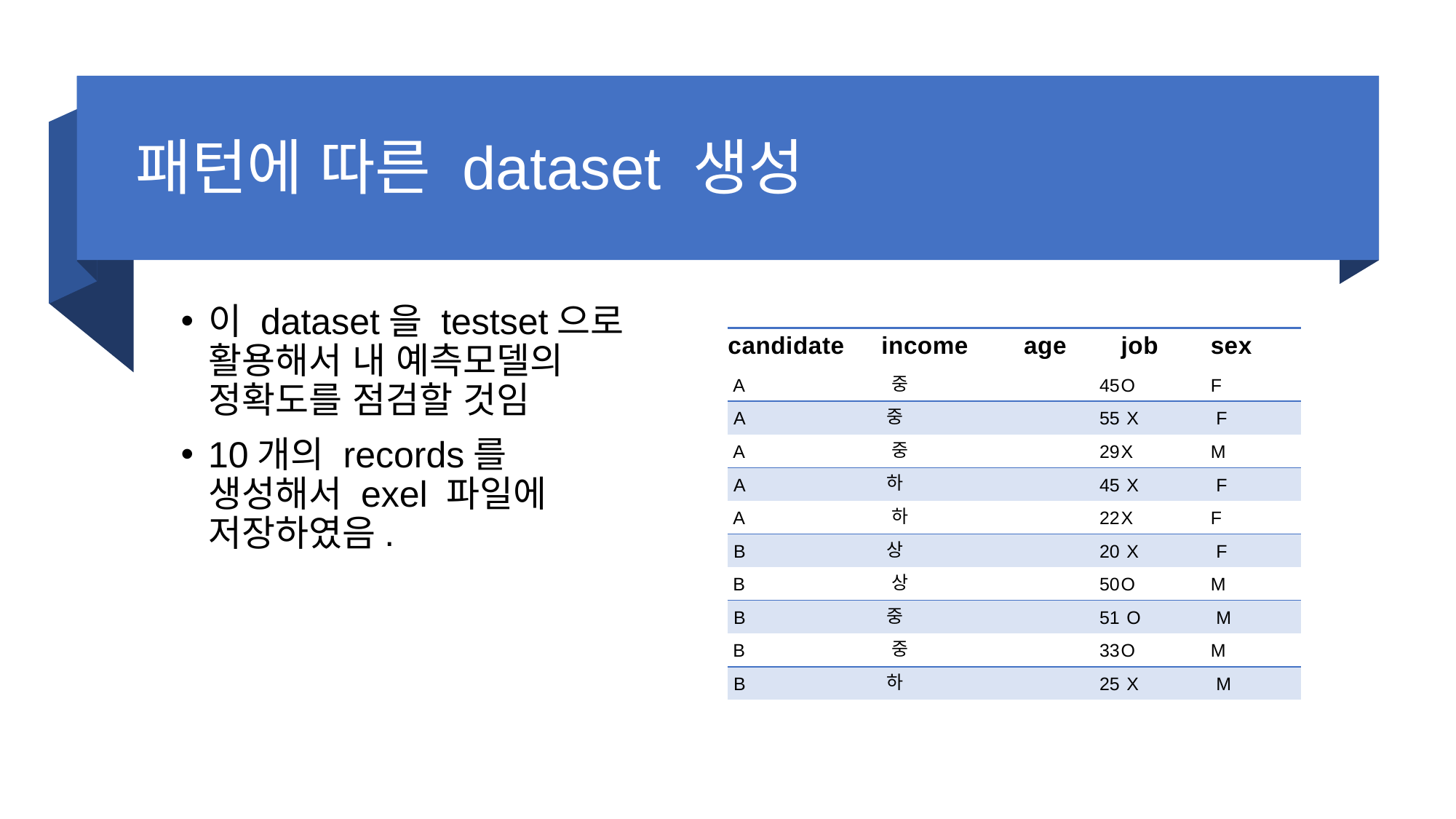

# 패턴에 따른 dataset 생성
이 dataset을 testset으로 활용해서 내 예측모델의 정확도를 점검할 것임
10개의 records를 생성해서 exel 파일에 저장하였음.

| candidate | income | age | job | sex |
| --- | --- | --- | --- | --- |
| A | 중 | 45 | O | F |
| A | 중 | 55 | X | F |
| A | 중 | 29 | X | M |
| A | 하 | 45 | X | F |
| A | 하 | 22 | X | F |
| B | 상 | 20 | X | F |
| B | 상 | 50 | O | M |
| B | 중 | 51 | O | M |
| B | 중 | 33 | O | M |
| B | 하 | 25 | X | M |